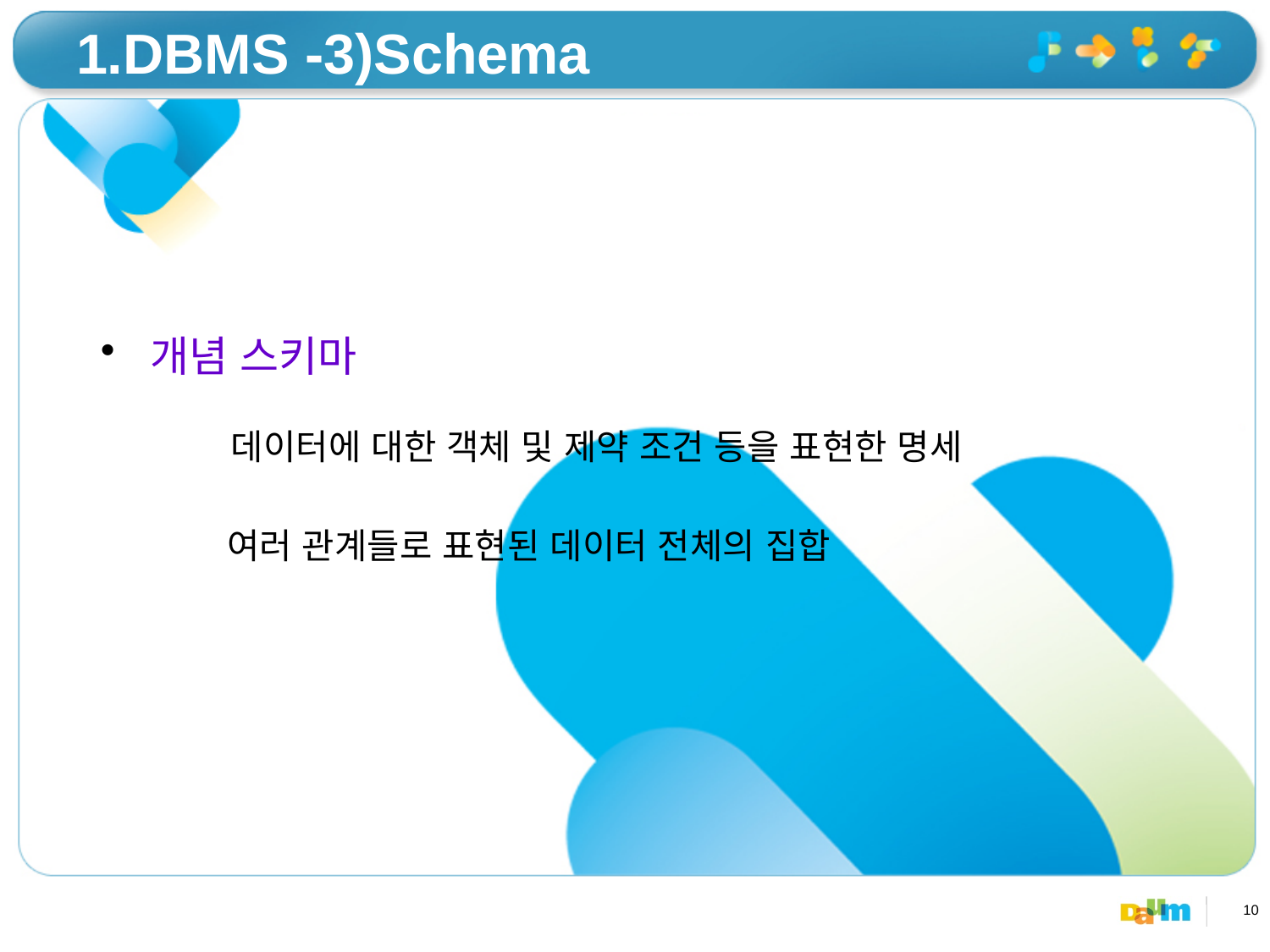

# 1.DBMS -3)Schema
 개념 스키마
데이터에 대한 객체 및 제약 조건 등을 표현한 명세
여러 관계들로 표현된 데이터 전체의 집합